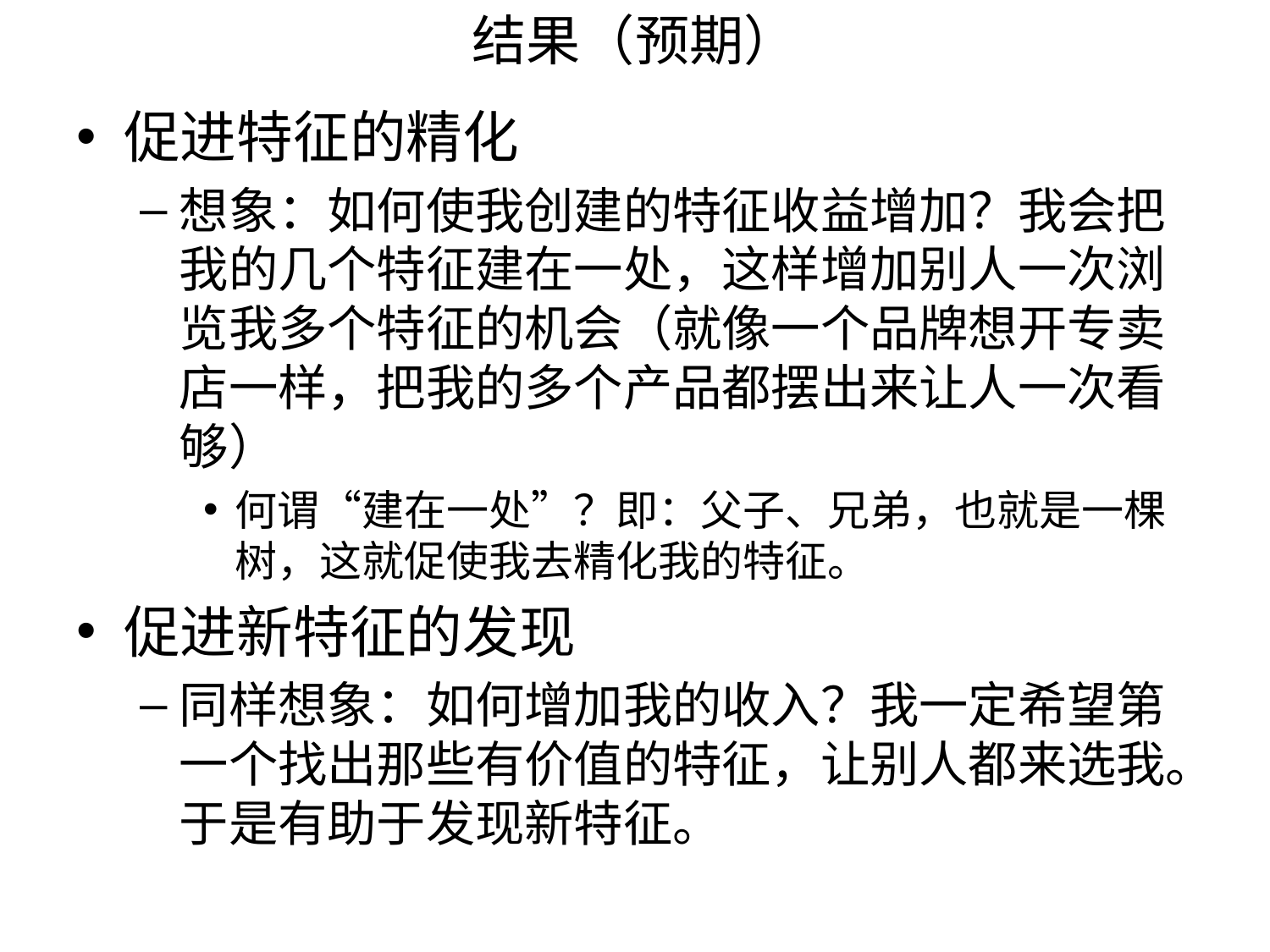

# 结果（预期）
促进特征的精化
想象：如何使我创建的特征收益增加？我会把我的几个特征建在一处，这样增加别人一次浏览我多个特征的机会（就像一个品牌想开专卖店一样，把我的多个产品都摆出来让人一次看够）
何谓“建在一处”？即：父子、兄弟，也就是一棵树，这就促使我去精化我的特征。
促进新特征的发现
同样想象：如何增加我的收入？我一定希望第一个找出那些有价值的特征，让别人都来选我。于是有助于发现新特征。